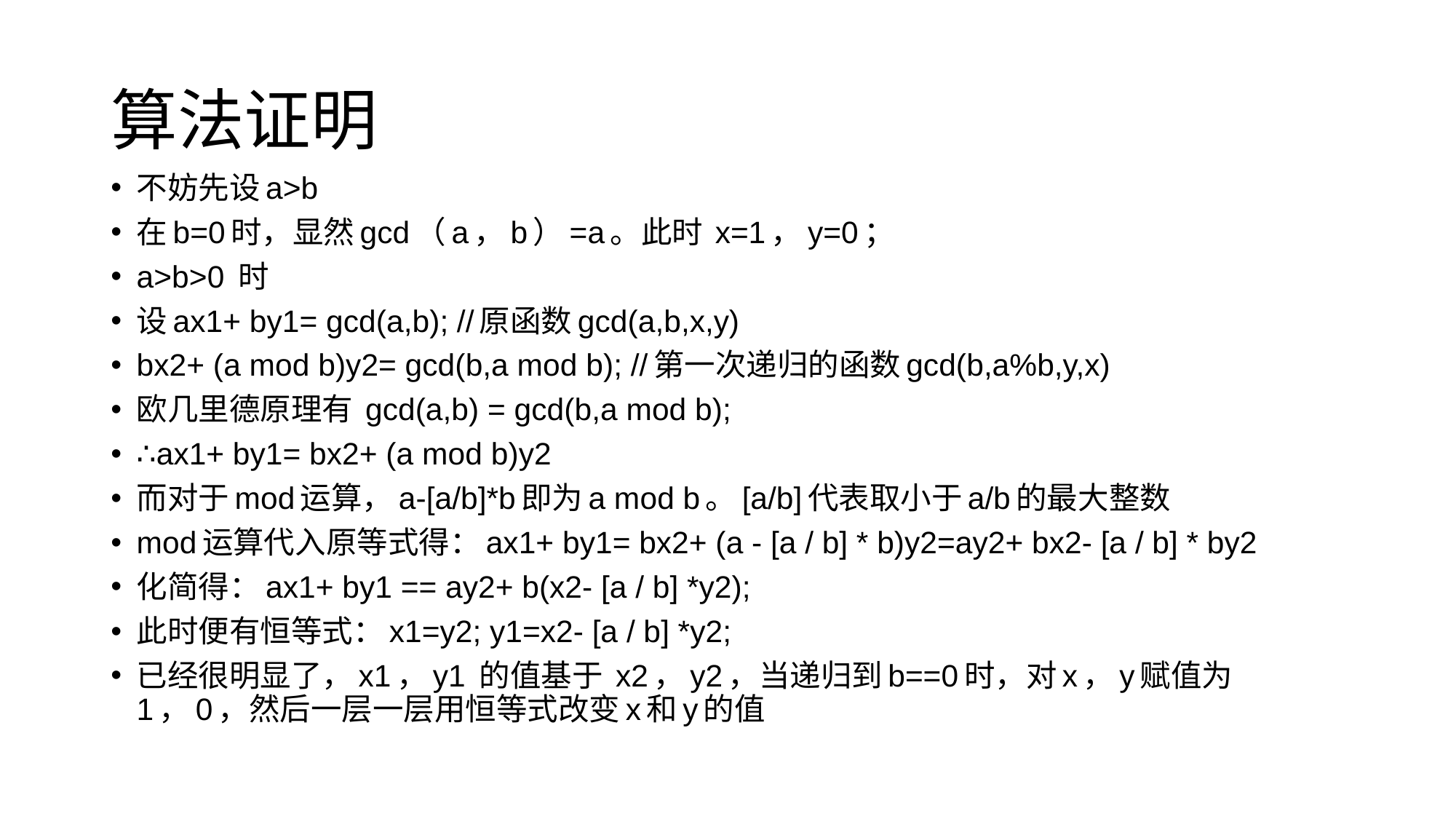

# 算法证明
不妨先设a>b
在b=0时，显然gcd（a，b）=a。此时 x=1，y=0；
a>b>0 时
设ax1+ by1= gcd(a,b); //原函数gcd(a,b,x,y)
bx2+ (a mod b)y2= gcd(b,a mod b); //第一次递归的函数gcd(b,a%b,y,x)
欧几里德原理有 gcd(a,b) = gcd(b,a mod b);
∴ax1+ by1= bx2+ (a mod b)y2
而对于mod运算，a-[a/b]*b即为a mod b。[a/b]代表取小于a/b的最大整数
mod运算代入原等式得：ax1+ by1= bx2+ (a - [a / b] * b)y2=ay2+ bx2- [a / b] * by2
化简得：ax1+ by1 == ay2+ b(x2- [a / b] *y2);
此时便有恒等式：x1=y2; y1=x2- [a / b] *y2;
已经很明显了，x1，y1 的值基于 x2，y2，当递归到b==0时，对x，y赋值为1，0，然后一层一层用恒等式改变x和y的值